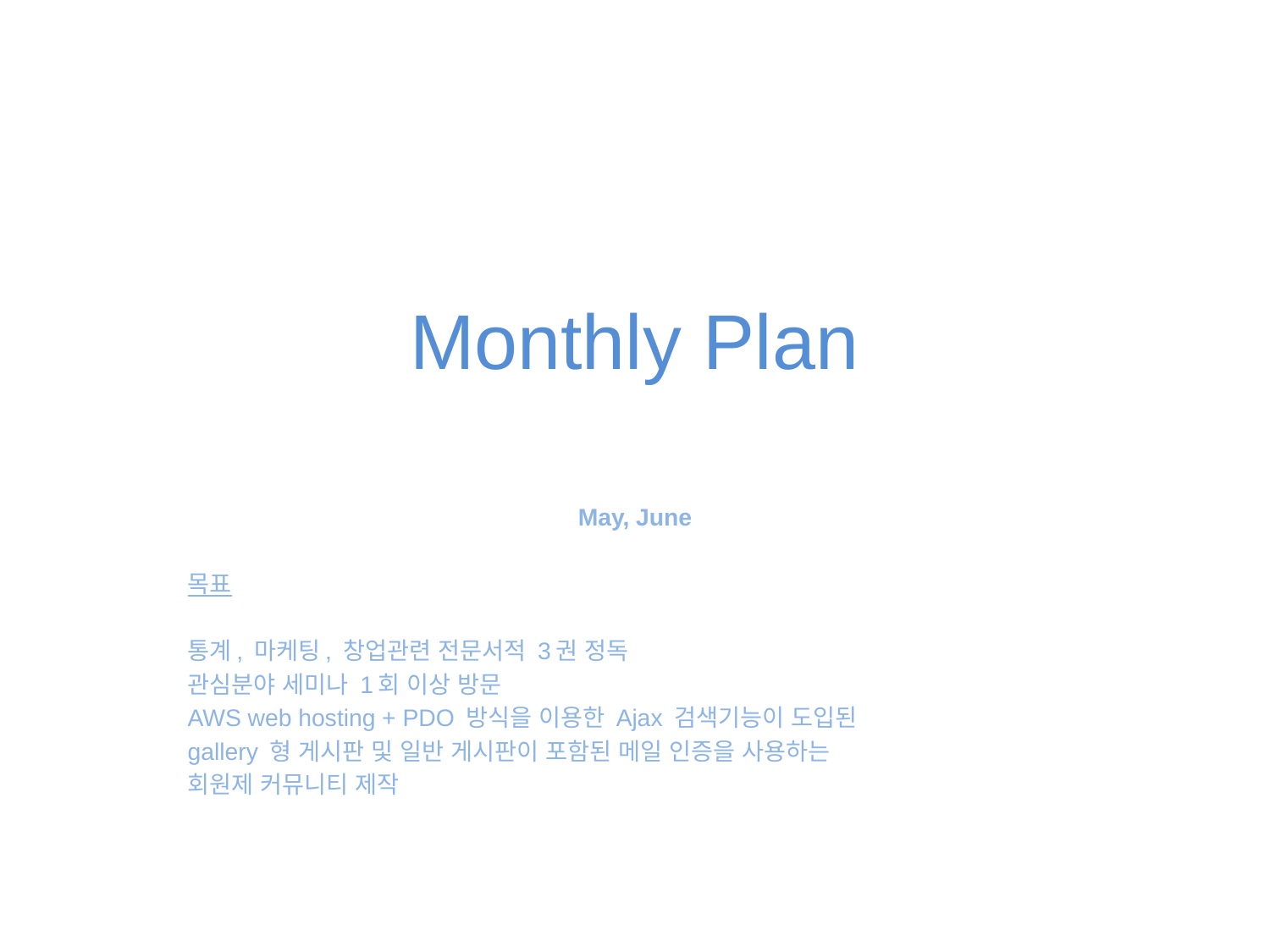

# Monthly Plan
May, June

목표

통계, 마케팅, 창업관련 전문서적 3권 정독
관심분야 세미나 1회 이상 방문
AWS web hosting + PDO 방식을 이용한 Ajax 검색기능이 도입된
gallery 형 게시판 및 일반 게시판이 포함된 메일 인증을 사용하는
회원제 커뮤니티 제작